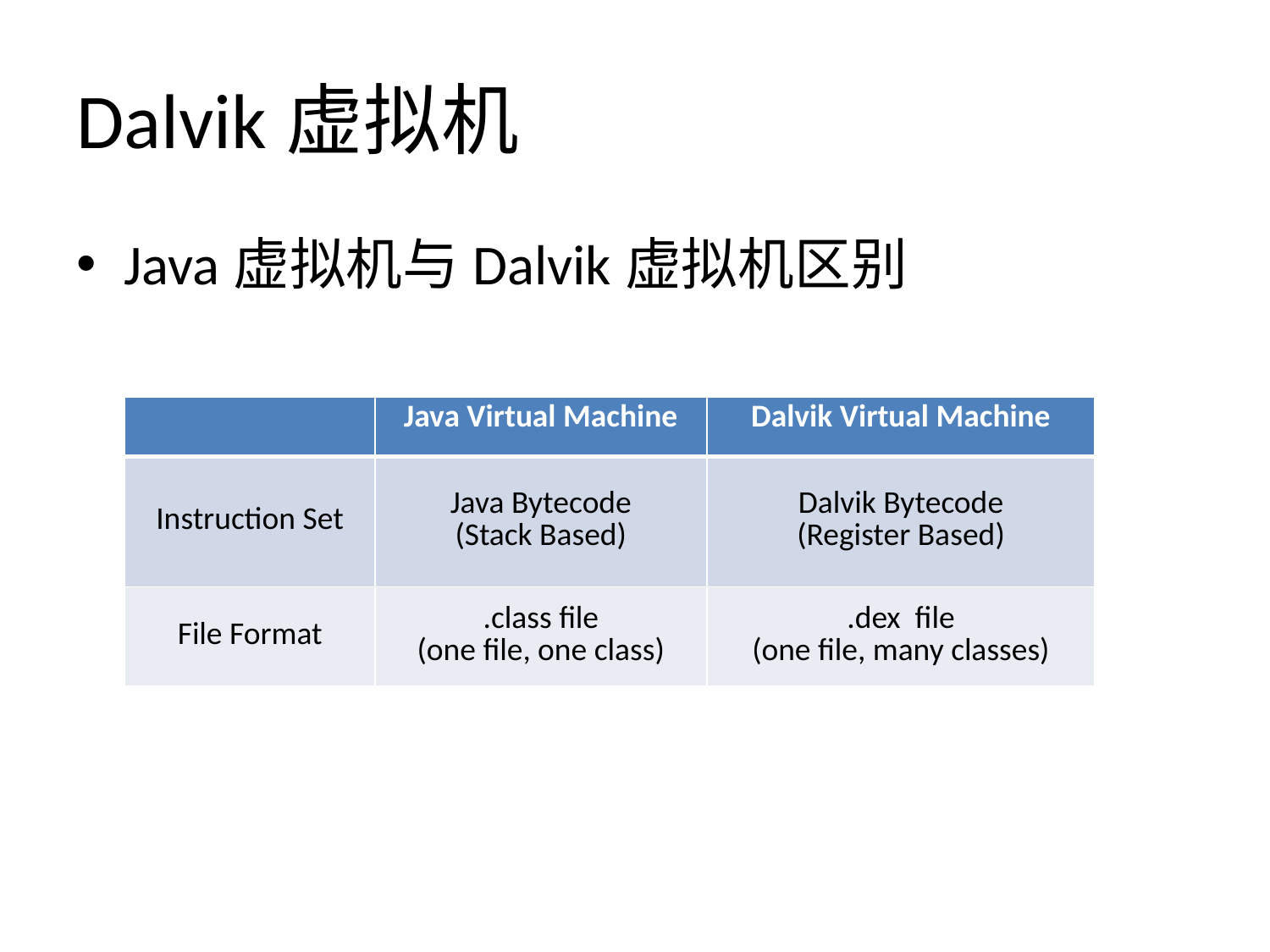

# Dalvik虚拟机
Java虚拟机与Dalvik虚拟机区别
|  | Java Virtual Machine | Dalvik Virtual Machine |
| --- | --- | --- |
| Instruction Set | Java Bytecode (Stack Based) | Dalvik Bytecode (Register Based) |
| File Format | .class file (one file, one class) | .dex file (one file, many classes) |